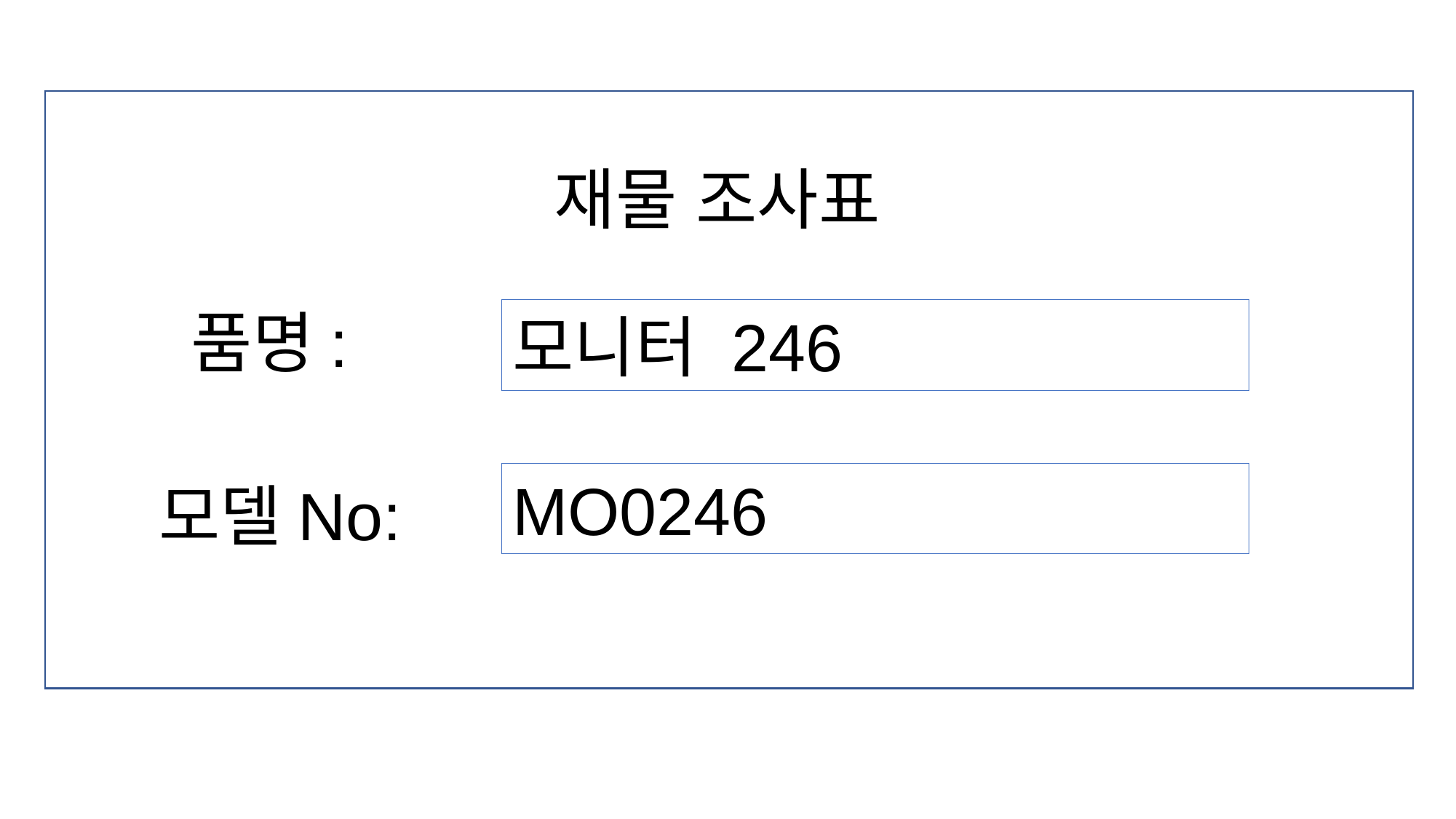

재물 조사표
품명:
모니터 246
MO0246
모델No: